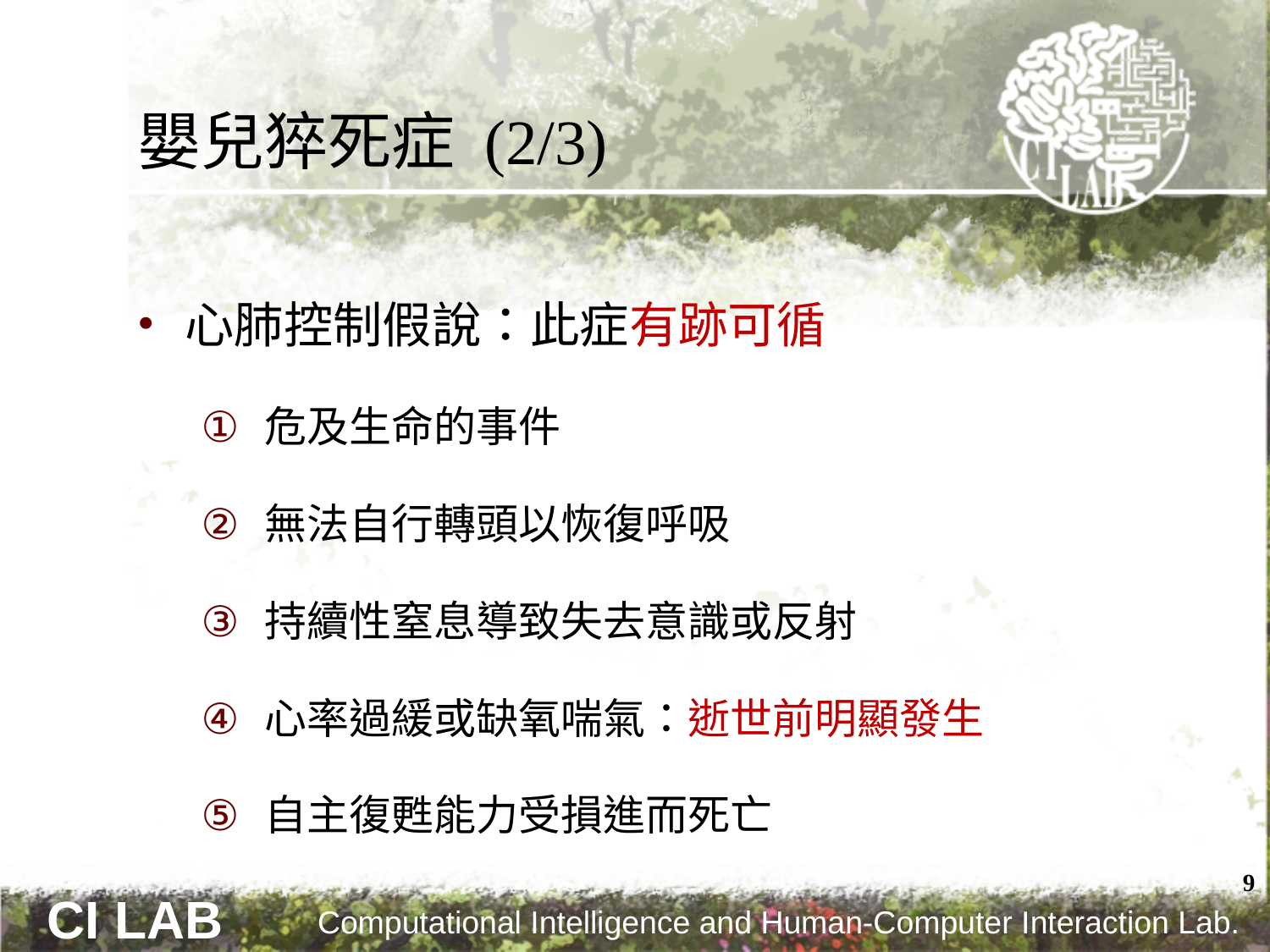

# 嬰兒猝死症 (2/3)
心肺控制假說：此症有跡可循
危及生命的事件
無法自行轉頭以恢復呼吸
持續性窒息導致失去意識或反射
心率過緩或缺氧喘氣：逝世前明顯發生
自主復甦能力受損進而死亡
9